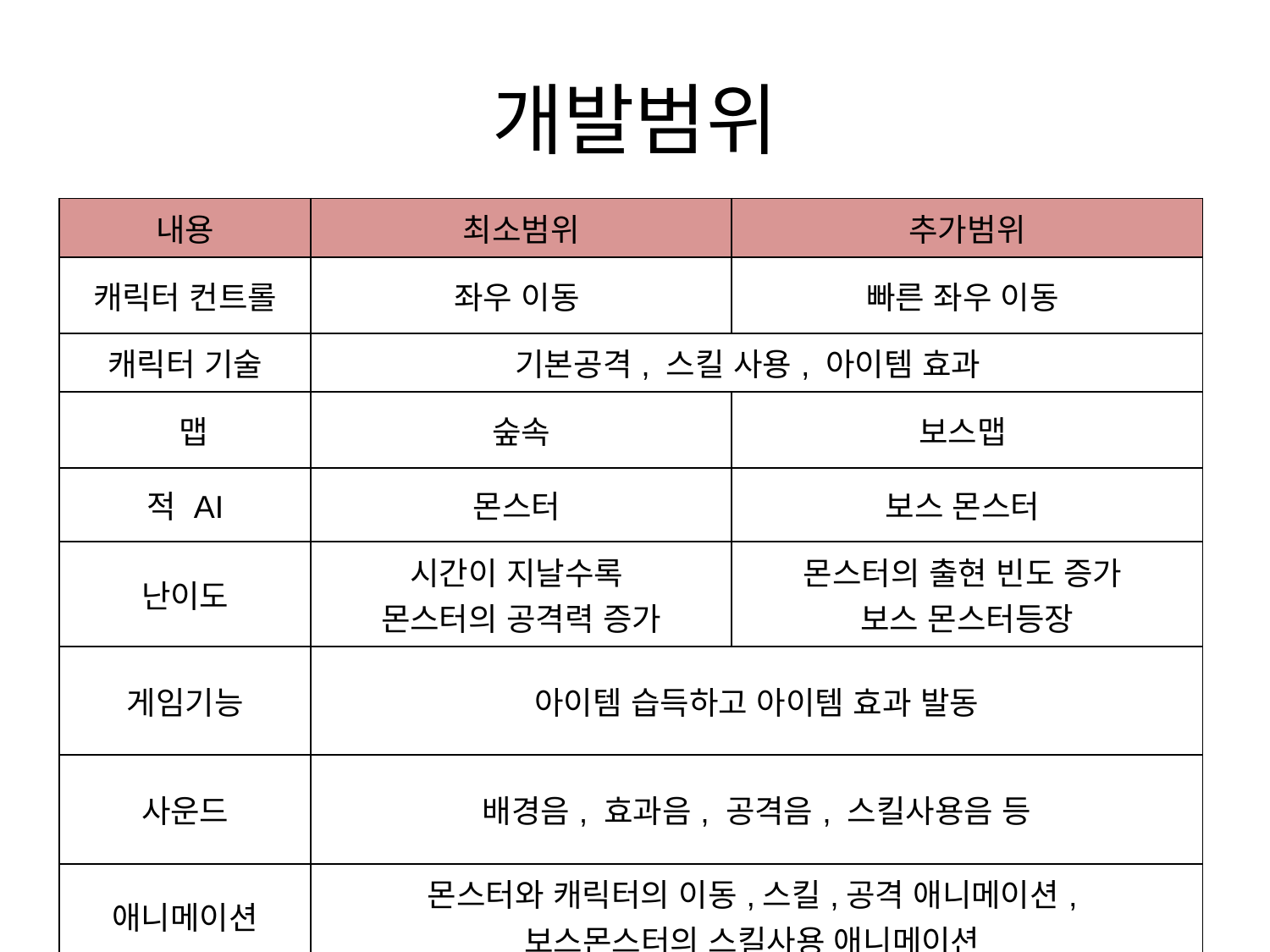

# 개발범위
| 내용 | 최소범위 | 추가범위 |
| --- | --- | --- |
| 캐릭터 컨트롤 | 좌우 이동 | 빠른 좌우 이동 |
| 캐릭터 기술 | 기본공격, 스킬 사용, 아이템 효과 |  |
| 맵 | 숲속 | 보스맵 |
| 적 AI | 몬스터 | 보스 몬스터 |
| 난이도 | 시간이 지날수록 몬스터의 공격력 증가 | 몬스터의 출현 빈도 증가 보스 몬스터등장 |
| 게임기능 | 아이템 습득하고 아이템 효과 발동 |  |
| 사운드 | 배경음, 효과음, 공격음, 스킬사용음 등 |  |
| 애니메이션 | 몬스터와 캐릭터의 이동,스킬,공격 애니메이션, 보스몬스터의 스킬사용 애니메이션 |  |